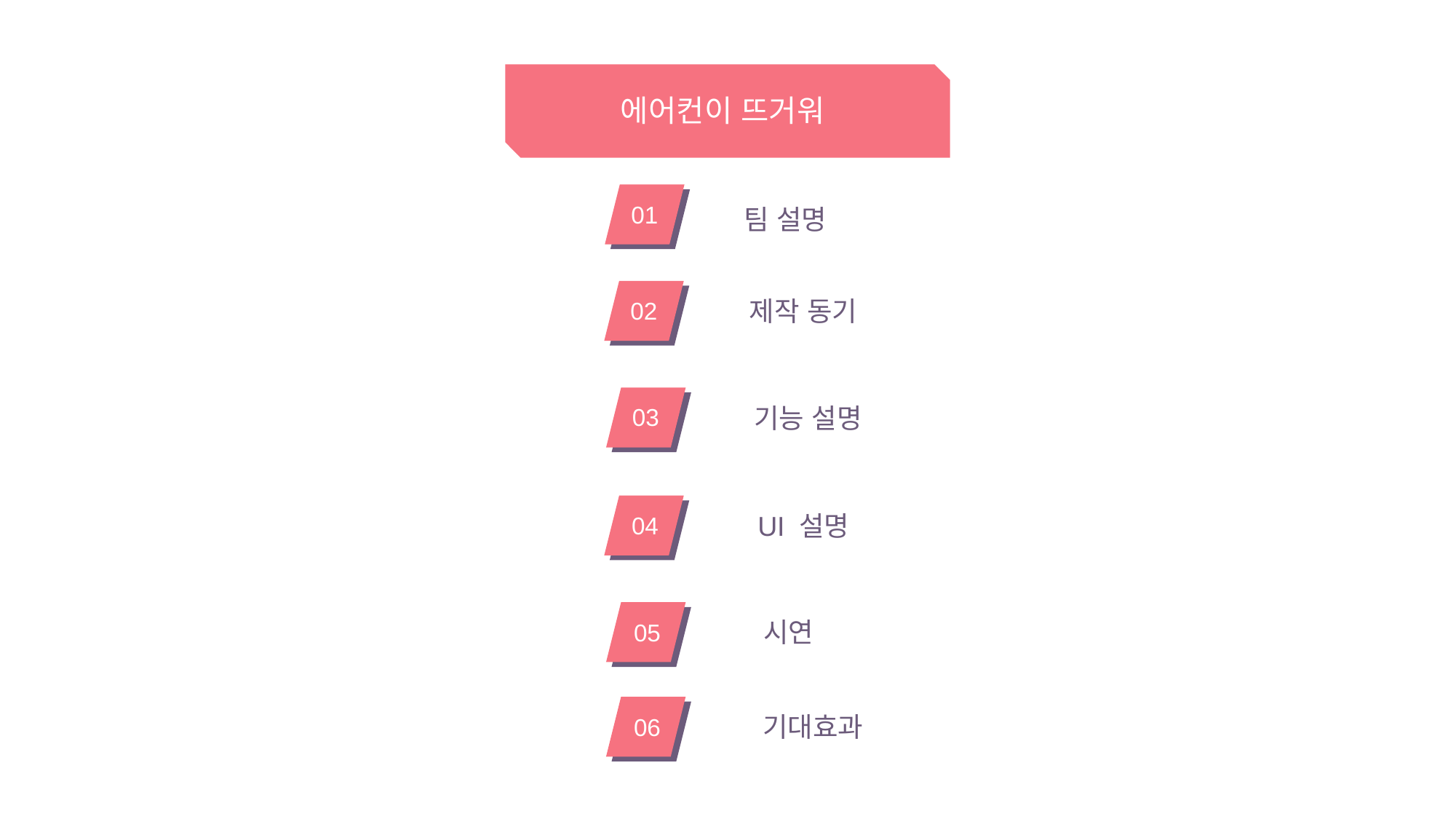

에어컨이 뜨거워

01
팀 설명

제작 동기
02

03
기능 설명

UI 설명
04

시연
05

기대효과
06